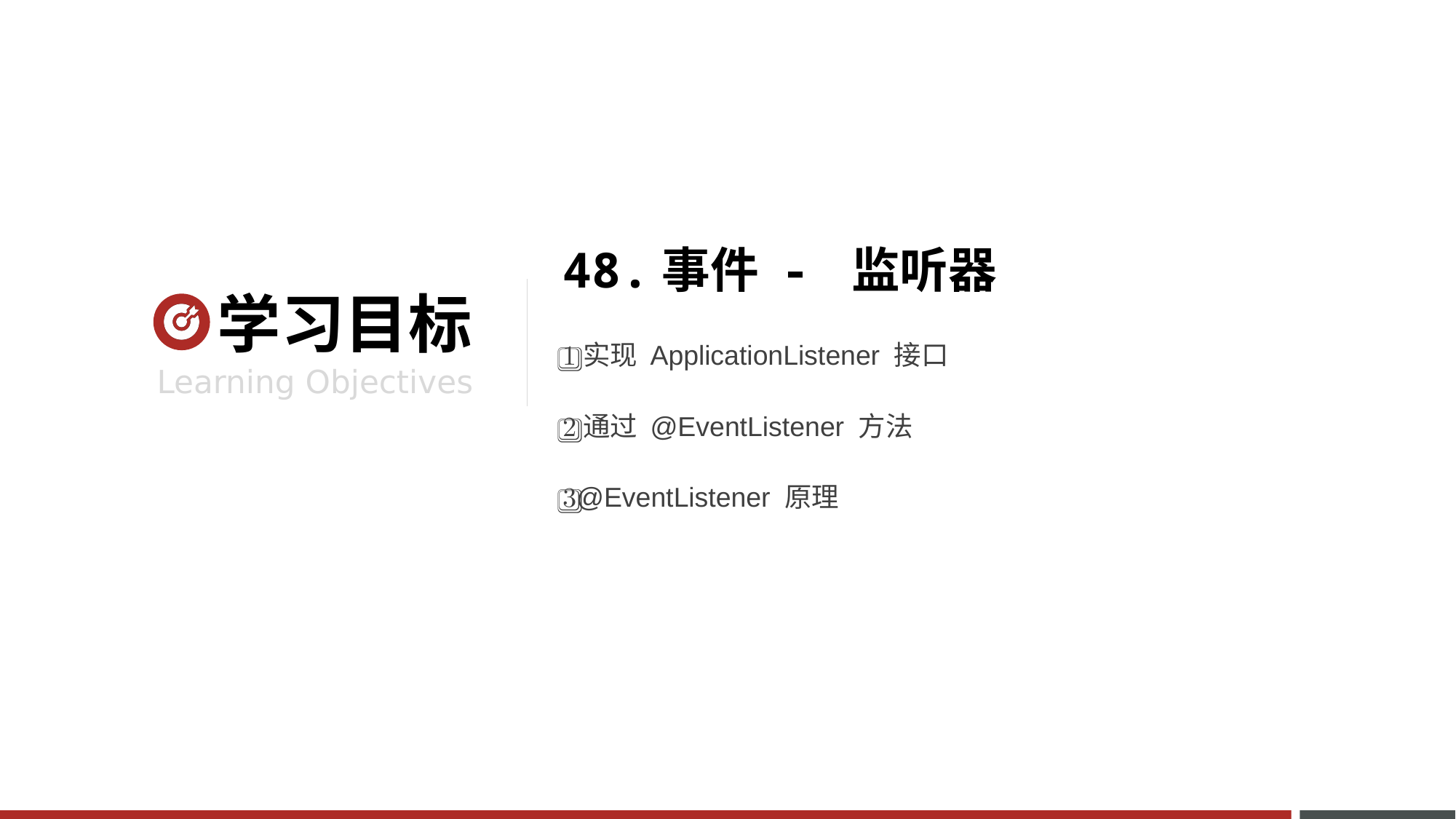

48.事件 - 监听器
1️⃣实现 ApplicationListener 接口
2️⃣通过 @EventListener 方法
3️⃣@EventListener 原理